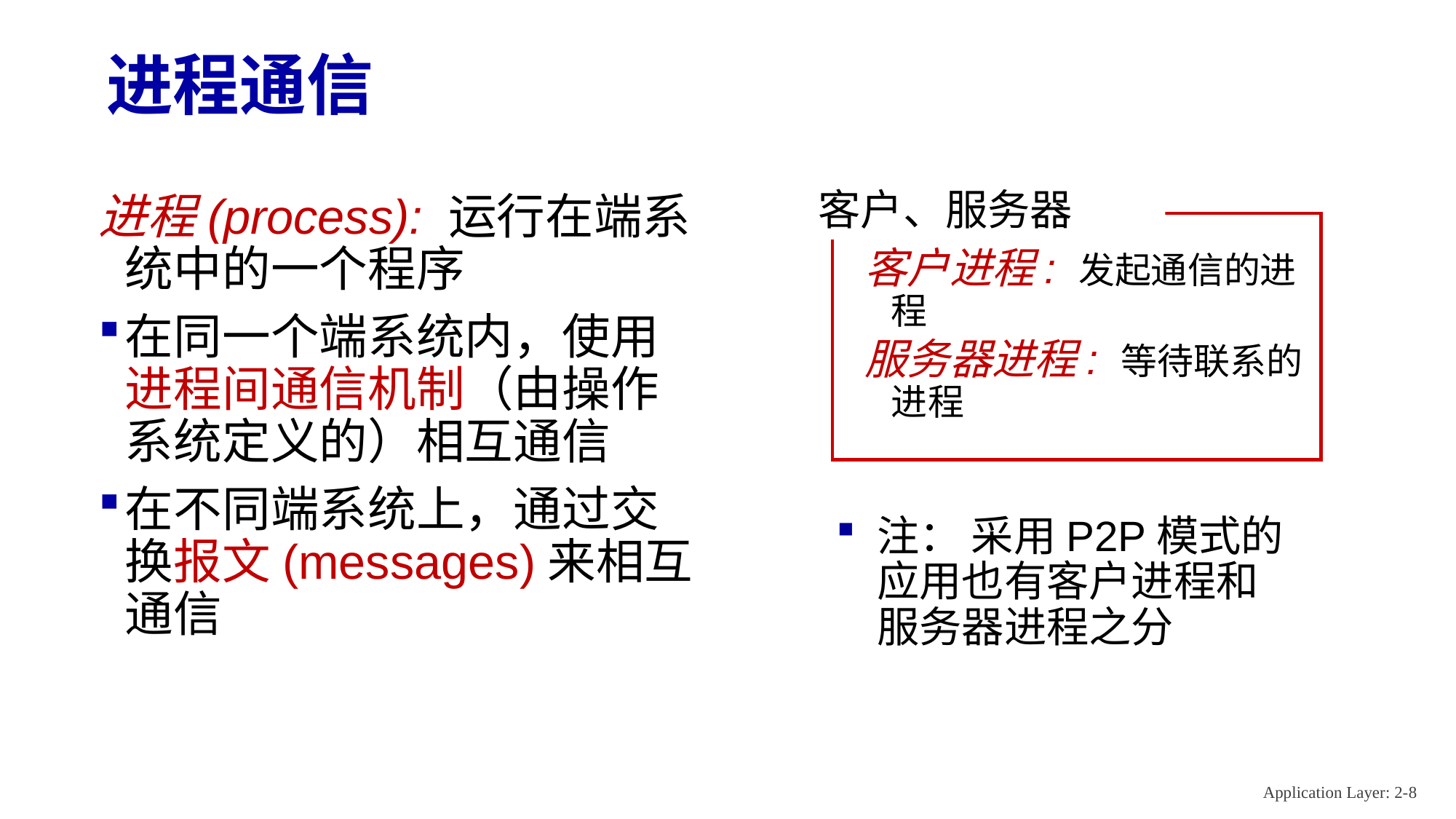

# 进程通信
客户、服务器

客户进程: 发起通信的进程
服务器进程: 等待联系的进程

进程(process): 运行在端系统中的一个程序
在同一个端系统内，使用进程间通信机制（由操作系统定义的）相互通信
在不同端系统上，通过交换报文(messages)来相互通信
注： 采用P2P模式的应用也有客户进程和服务器进程之分
Application Layer: 2-8